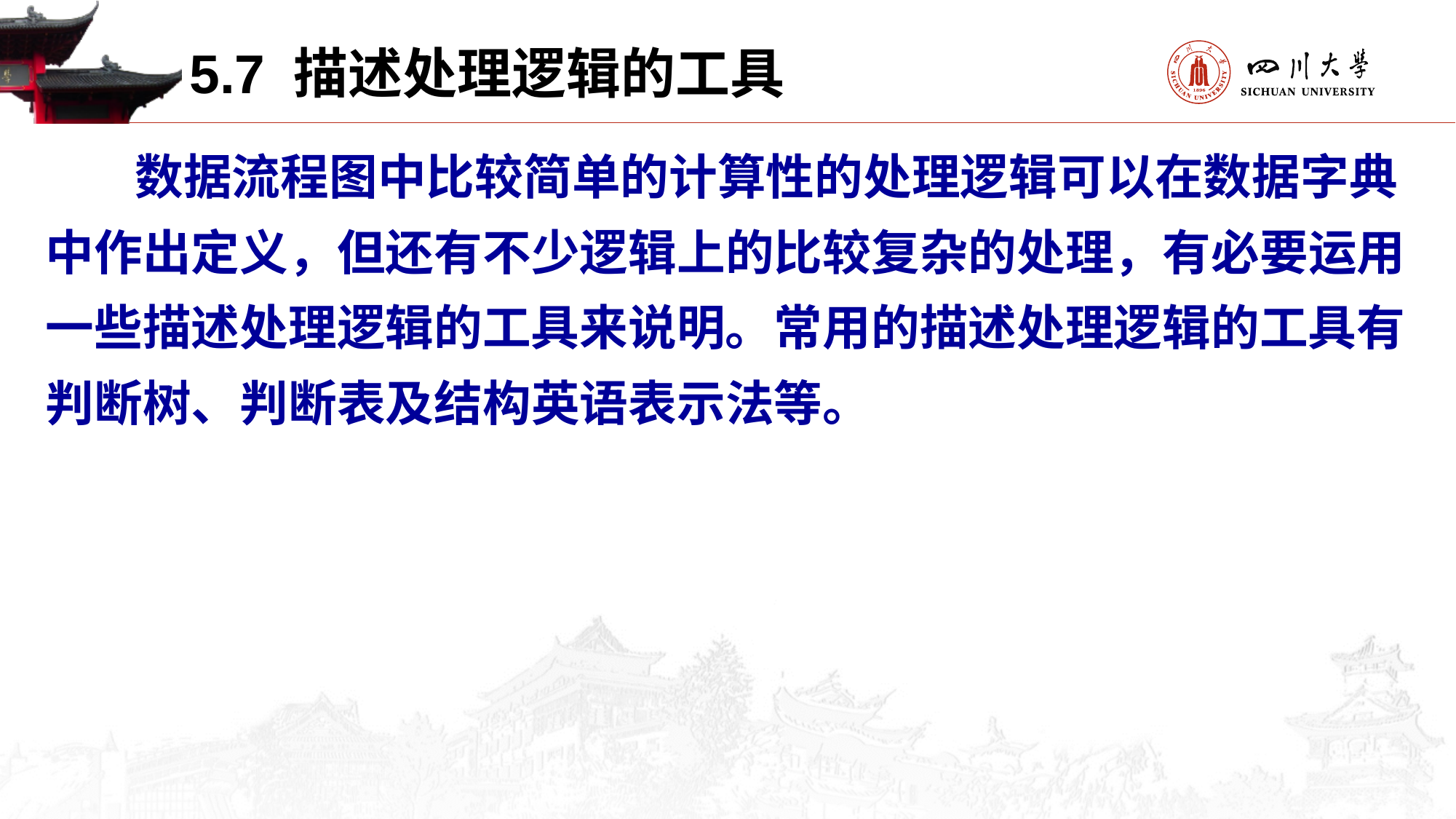

5.7 描述处理逻辑的工具
       数据流程图中比较简单的计算性的处理逻辑可以在数据字典中作出定义，但还有不少逻辑上的比较复杂的处理，有必要运用一些描述处理逻辑的工具来说明。常用的描述处理逻辑的工具有判断树、判断表及结构英语表示法等。